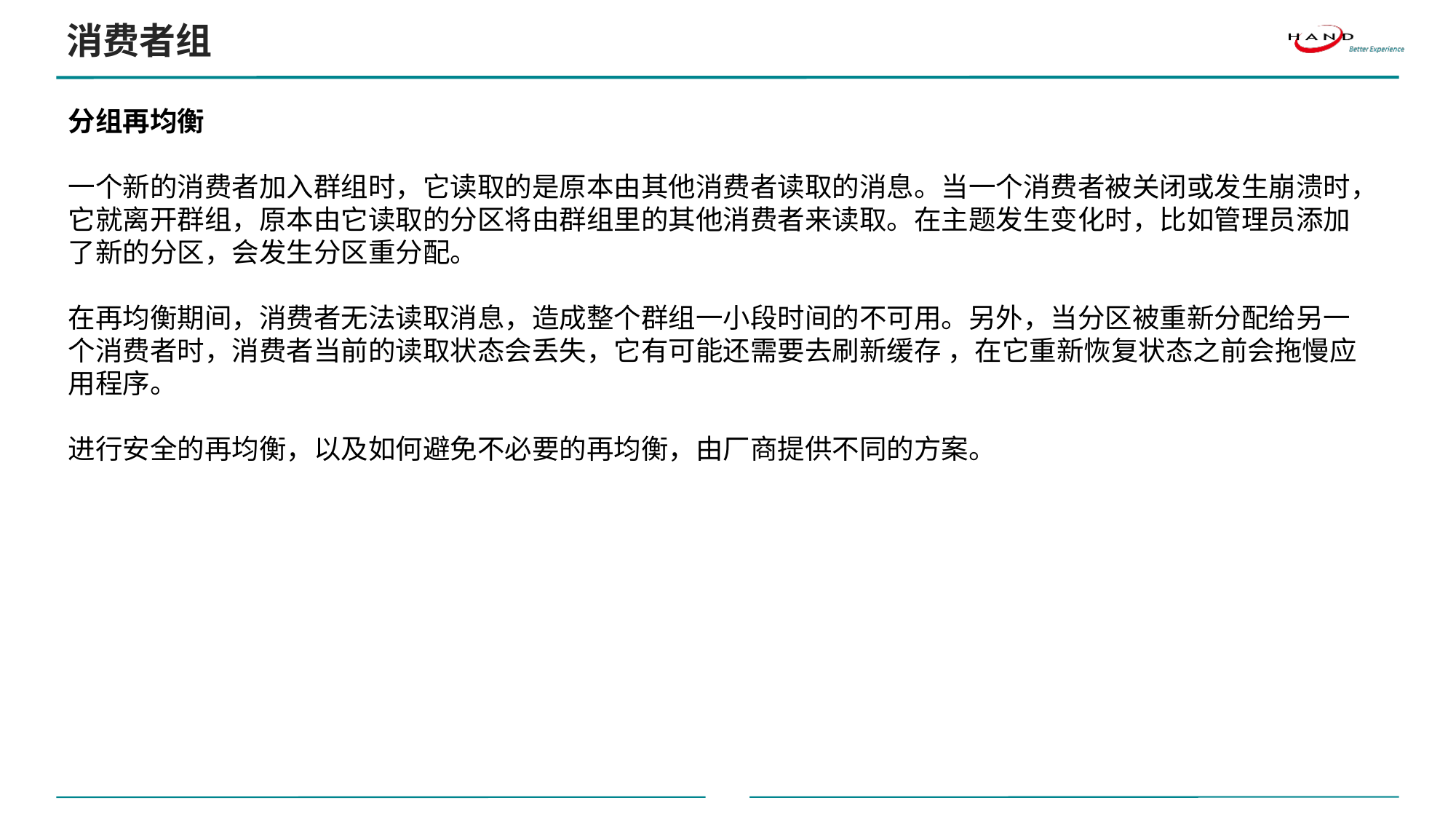

消费者组
分组再均衡

一个新的消费者加入群组时，它读取的是原本由其他消费者读取的消息。当一个消费者被关闭或发生崩溃时，
它就离开群组，原本由它读取的分区将由群组里的其他消费者来读取。在主题发生变化时，比如管理员添加
了新的分区，会发生分区重分配。

在再均衡期间，消费者无法读取消息，造成整个群组一小段时间的不可用。另外，当分区被重新分配给另一
个消费者时，消费者当前的读取状态会丢失，它有可能还需要去刷新缓存 ，在它重新恢复状态之前会拖慢应
用程序。

进行安全的再均衡，以及如何避免不必要的再均衡，由厂商提供不同的方案。
16